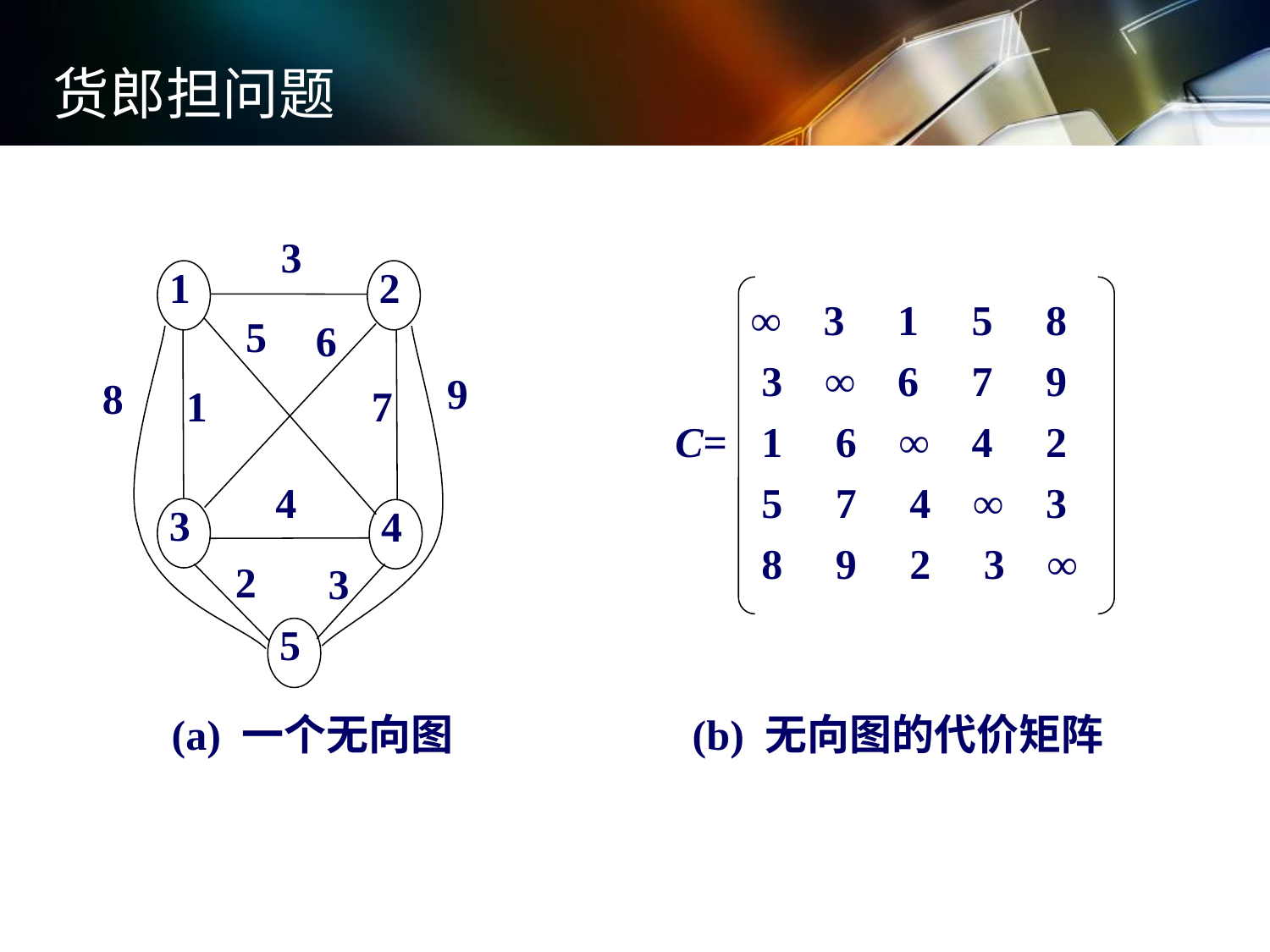

货郎担问题
3
1
2

5

6

9
8
1
7
4
3
4

2
3
5

C=
∞    3     1     5     8
 3    ∞    6     7     9
 1     6    ∞    4     2
 5     7     4    ∞    3
 8     9     2     3    ∞
(a) 一个无向图                        (b) 无向图的代价矩阵